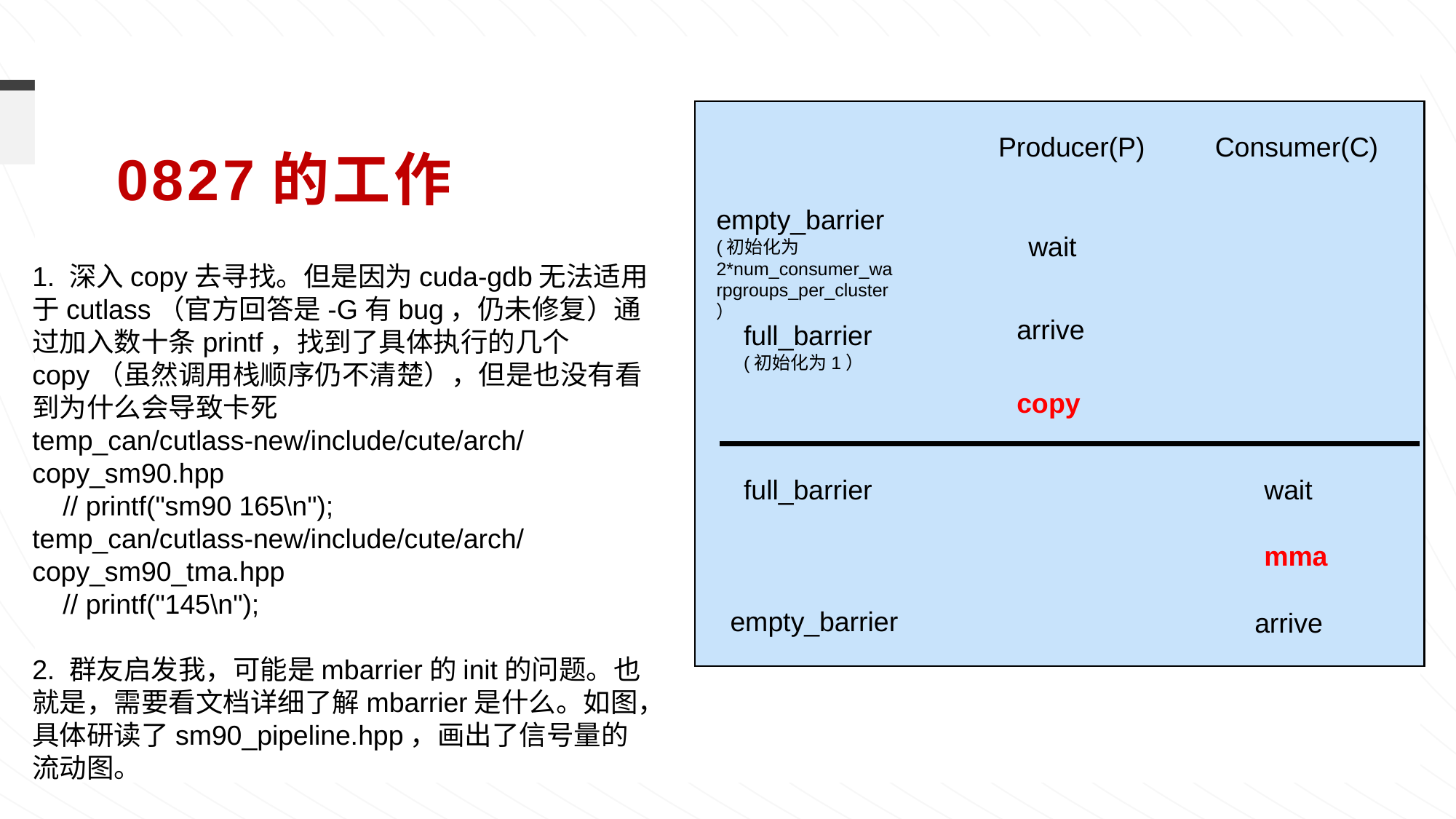

Producer(P)
Consumer(C)
0827的工作
empty_barrier
(初始化为2*num_consumer_warpgroups_per_cluster）
wait
1. 深入copy去寻找。但是因为cuda-gdb无法适用于cutlass（官方回答是-G有bug，仍未修复）通过加入数十条printf，找到了具体执行的几个copy（虽然调用栈顺序仍不清楚），但是也没有看到为什么会导致卡死
temp_can/cutlass-new/include/cute/arch/copy_sm90.hpp
    // printf("sm90 165\n");
temp_can/cutlass-new/include/cute/arch/copy_sm90_tma.hpp
    // printf("145\n");

2. 群友启发我，可能是mbarrier的init的问题。也就是，需要看文档详细了解mbarrier是什么。如图，具体研读了sm90_pipeline.hpp，画出了信号量的流动图。
arrive
full_barrier
(初始化为1）
copy
full_barrier
wait
mma
empty_barrier
arrive